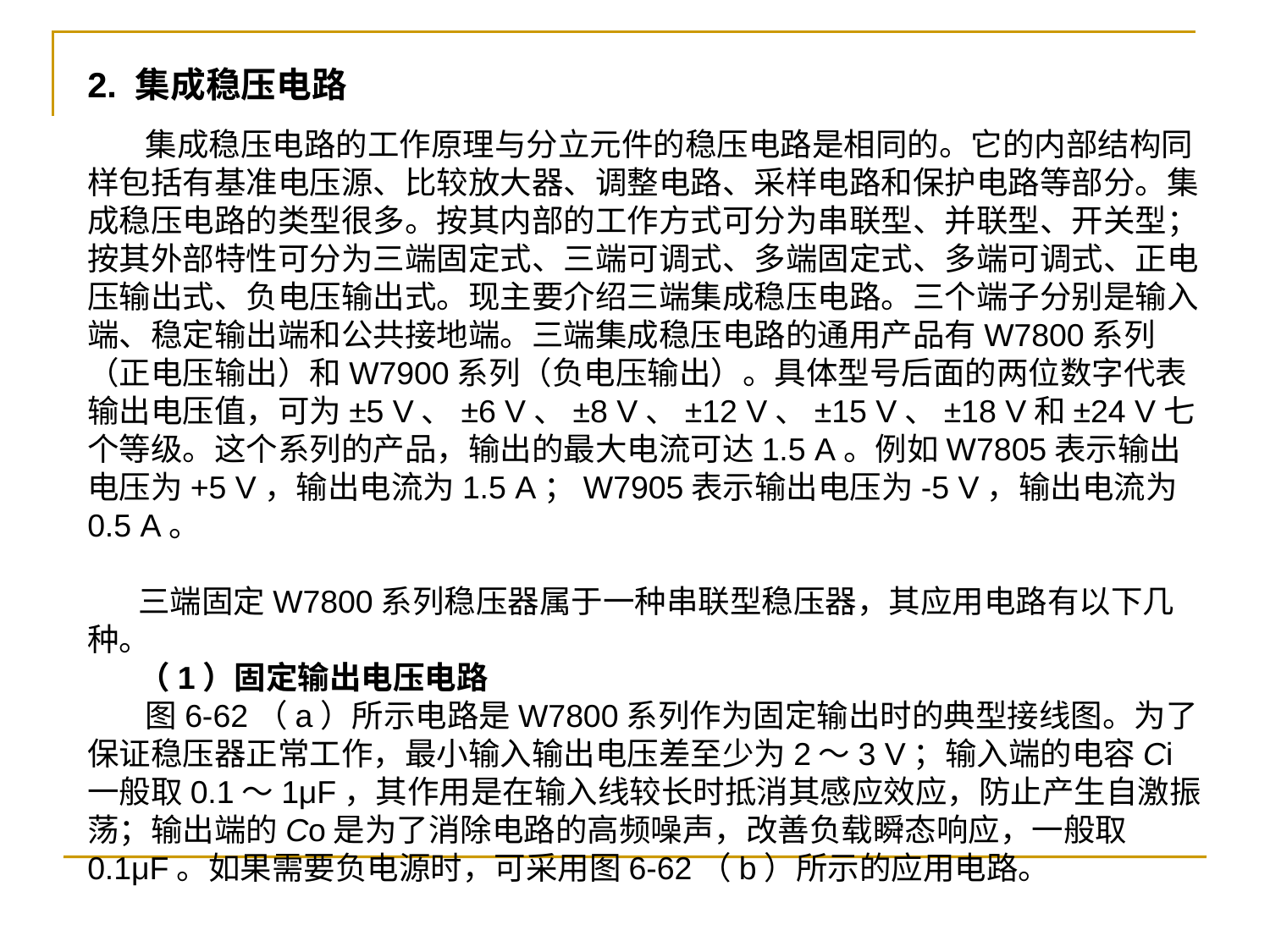

2. 集成稳压电路
       集成稳压电路的工作原理与分立元件的稳压电路是相同的。它的内部结构同样包括有基准电压源、比较放大器、调整电路、采样电路和保护电路等部分。集成稳压电路的类型很多。按其内部的工作方式可分为串联型、并联型、开关型；按其外部特性可分为三端固定式、三端可调式、多端固定式、多端可调式、正电压输出式、负电压输出式。现主要介绍三端集成稳压电路。三个端子分别是输入端、稳定输出端和公共接地端。三端集成稳压电路的通用产品有W7800系列（正电压输出）和W7900系列（负电压输出）。具体型号后面的两位数字代表输出电压值，可为±5 V、±6 V、±8 V、±12 V、±15 V、±18 V和±24 V七个等级。这个系列的产品，输出的最大电流可达1.5 A。例如W7805表示输出电压为+5 V，输出电流为1.5 A；W7905表示输出电压为-5 V，输出电流为0.5 A。

      三端固定W7800系列稳压器属于一种串联型稳压器，其应用电路有以下几种。
      （1）固定输出电压电路
       图6-62（a）所示电路是W7800系列作为固定输出时的典型接线图。为了保证稳压器正常工作，最小输入输出电压差至少为2～3 V；输入端的电容Ci一般取0.1～1μF，其作用是在输入线较长时抵消其感应效应，防止产生自激振荡；输出端的Co是为了消除电路的高频噪声，改善负载瞬态响应，一般取0.1μF。如果需要负电源时，可采用图6-62（b）所示的应用电路。